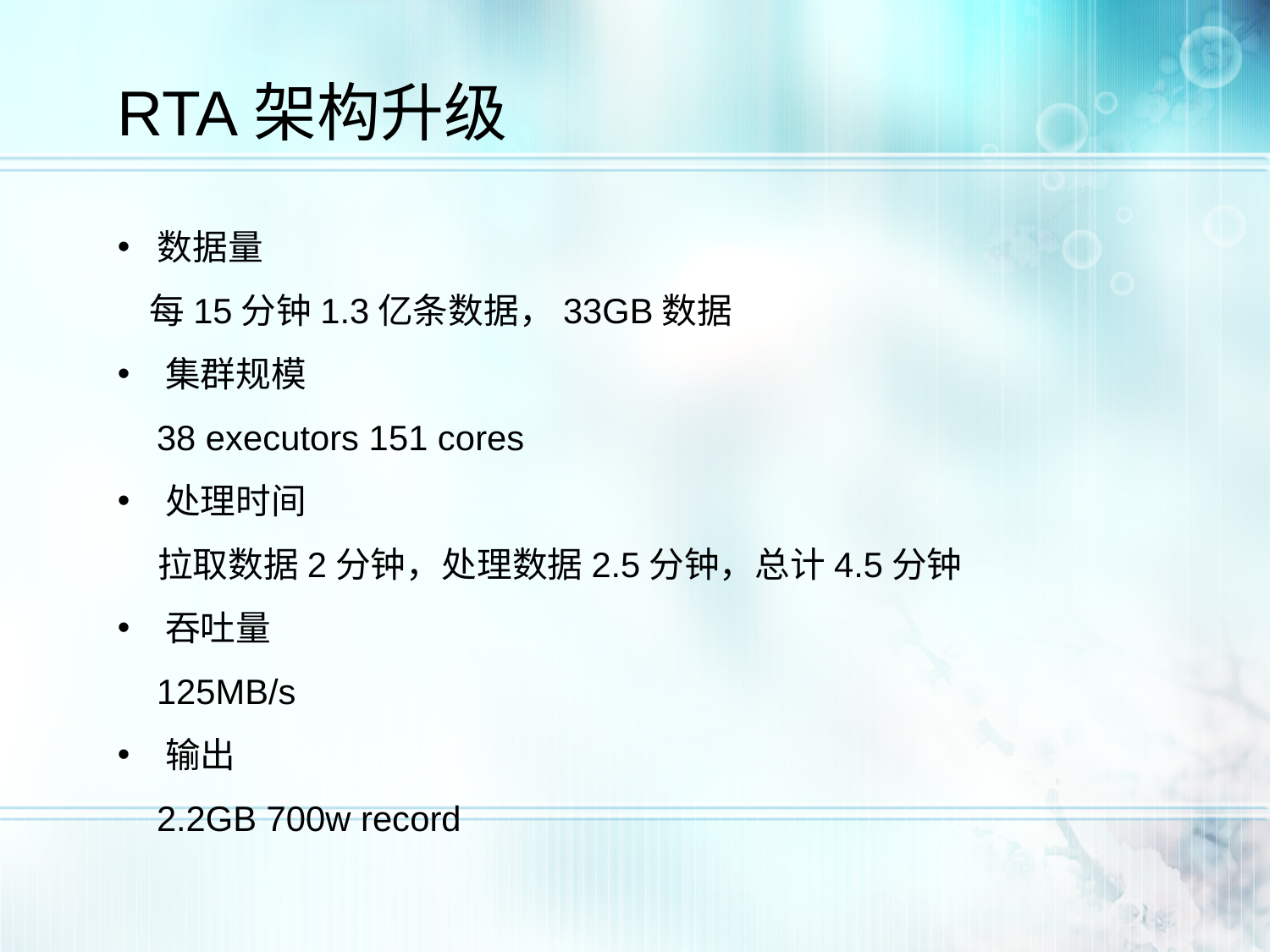

RTA架构升级
数据量
   每15分钟1.3亿条数据，33GB数据
集群规模
    38 executors 151 cores
处理时间
    拉取数据2分钟，处理数据2.5分钟，总计4.5分钟
吞吐量
    125MB/s
输出
    2.2GB 700w record